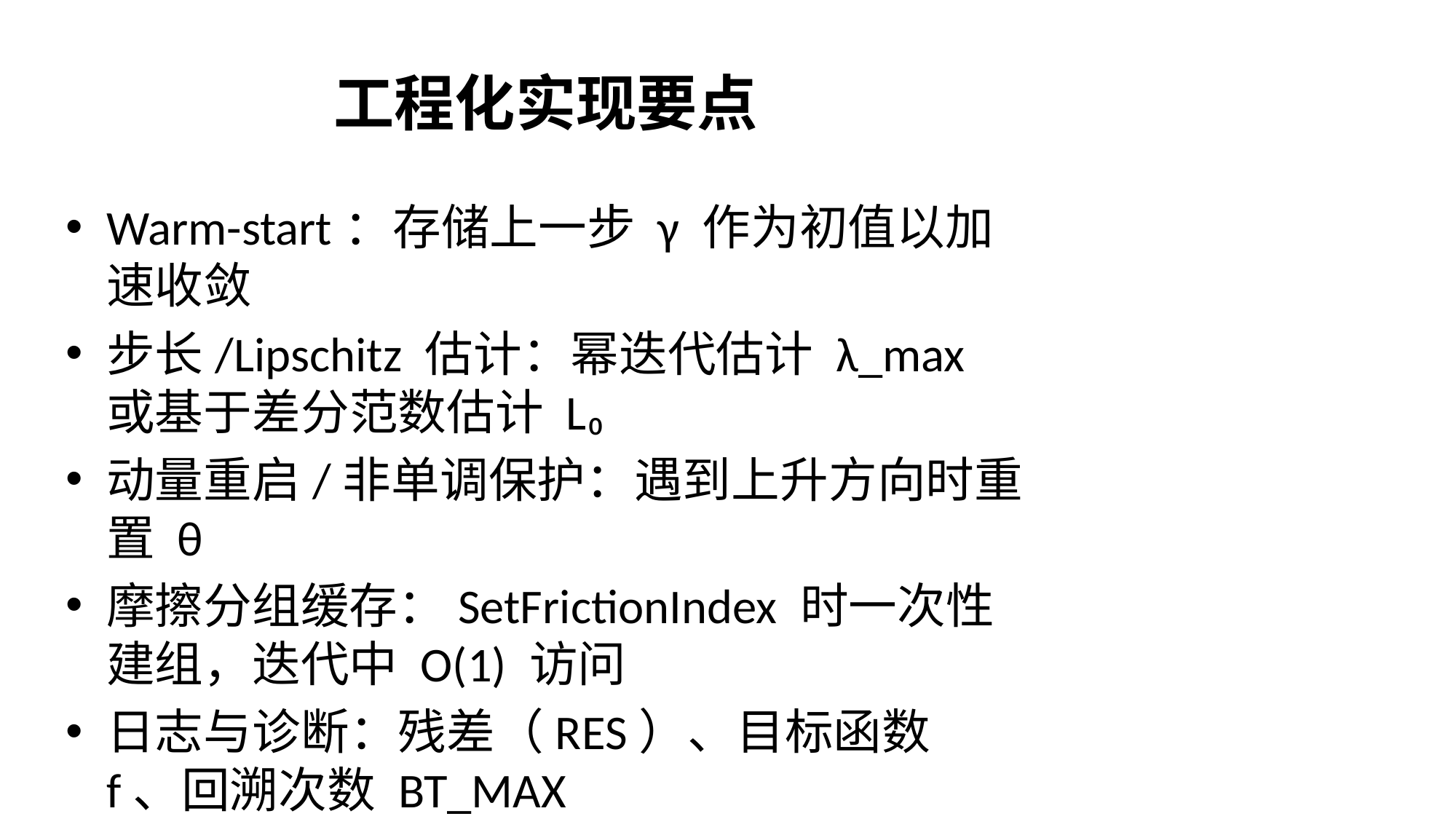

# 工程化实现要点
Warm-start：存储上一步 γ 作为初值以加速收敛
步长/Lipschitz 估计：幂迭代估计 λ_max 或基于差分范数估计 L₀
动量重启/非单调保护：遇到上升方向时重置 θ
摩擦分组缓存：SetFrictionIndex 时一次性建组，迭代中 O(1) 访问
日志与诊断：残差（RES）、目标函数 f、回溯次数 BT_MAX